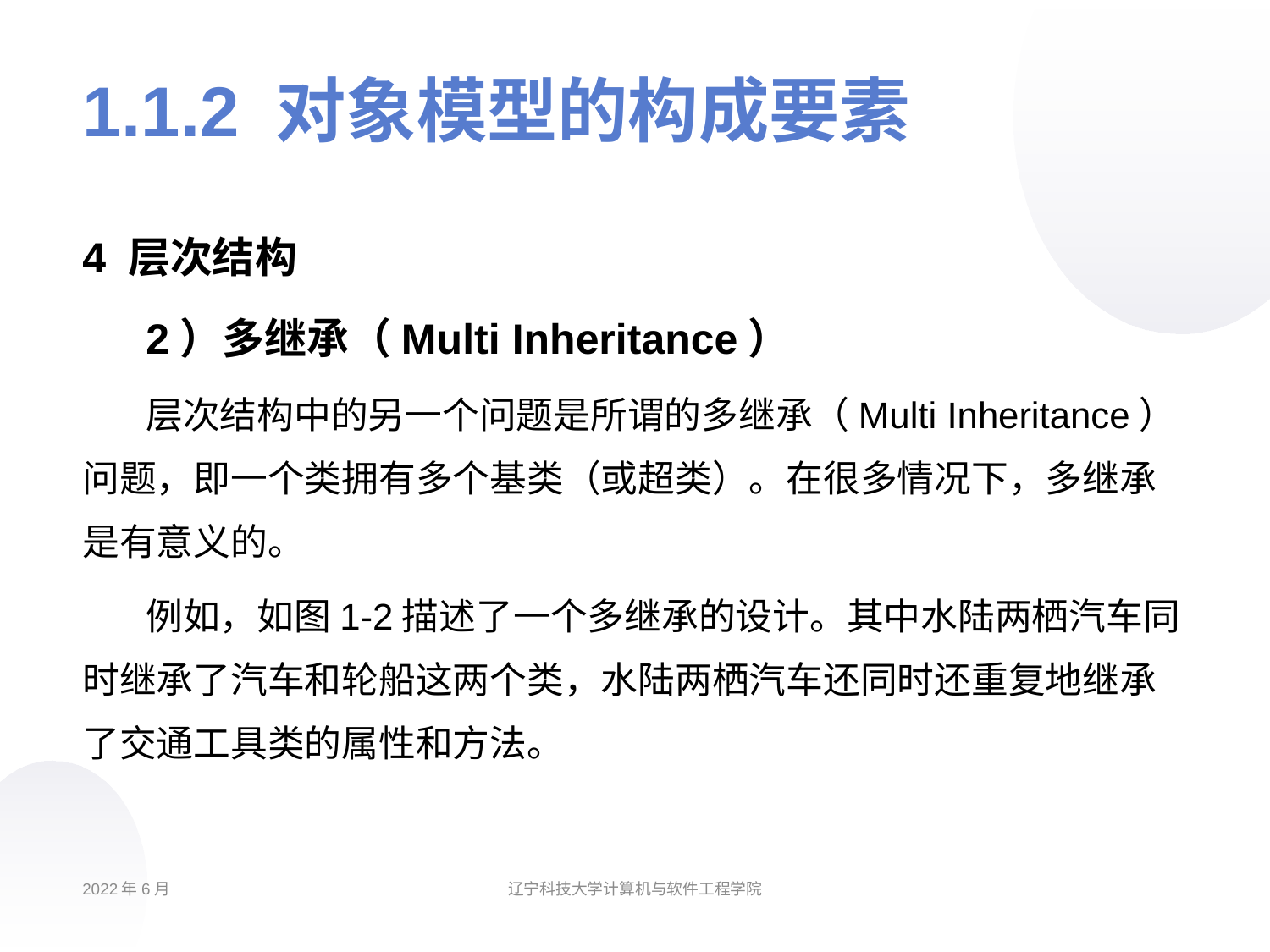

# 1.1.2 对象模型的构成要素
4 层次结构
2）多继承（Multi Inheritance）
层次结构中的另一个问题是所谓的多继承（Multi Inheritance）问题，即一个类拥有多个基类（或超类）。在很多情况下，多继承是有意义的。
例如，如图1-2描述了一个多继承的设计。其中水陆两栖汽车同时继承了汽车和轮船这两个类，水陆两栖汽车还同时还重复地继承了交通工具类的属性和方法。

2022年6月
辽宁科技大学计算机与软件工程学院
48